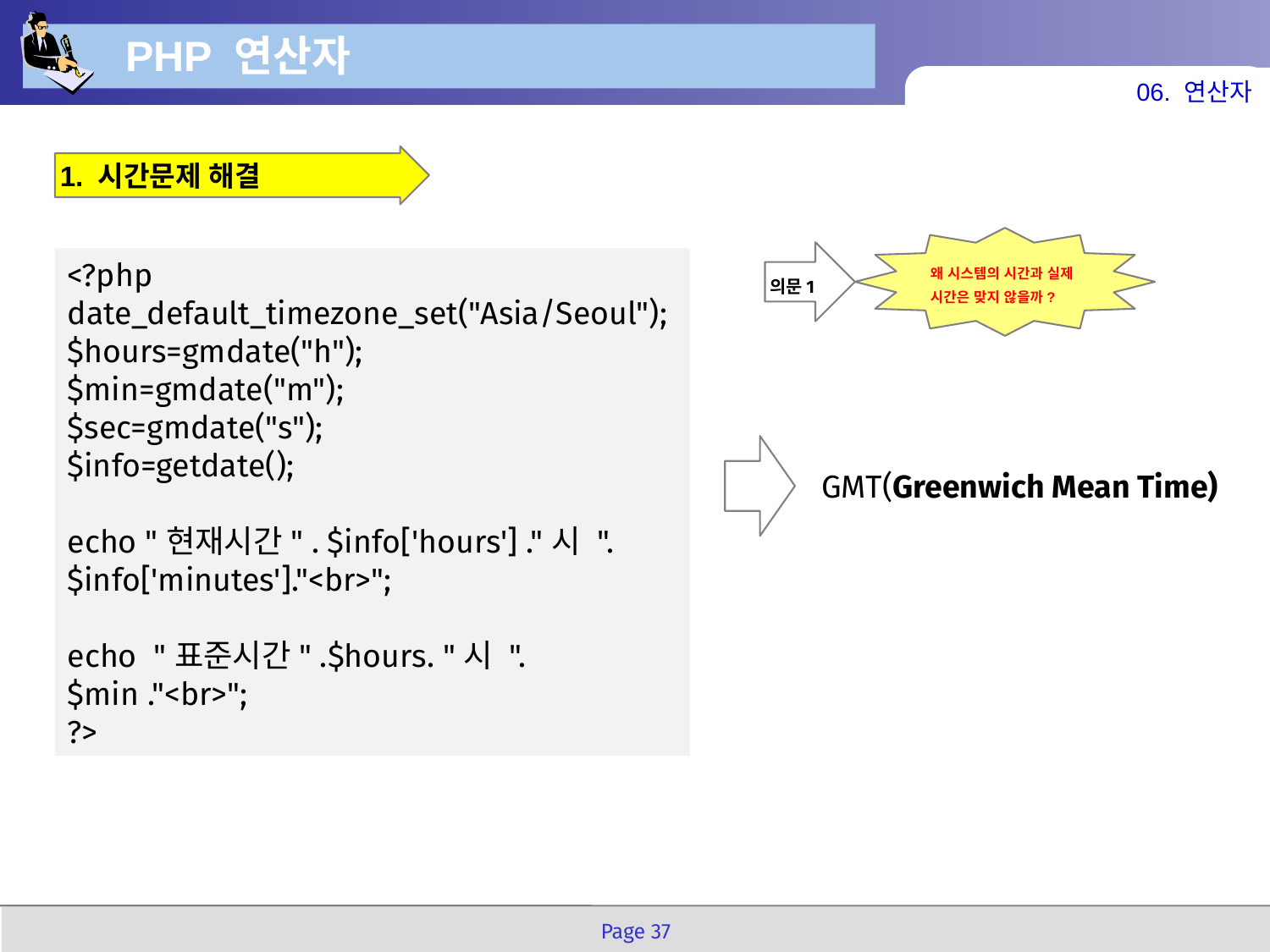

PHP 연산자
06. 연산자
1. 시간문제 해결
왜 시스템의 시간과 실제 시간은 맞지 않을까?
의문1
<?php
date_default_timezone_set("Asia/Seoul");
$hours=gmdate("h");
$min=gmdate("m");
$sec=gmdate("s");
$info=getdate();

echo "현재시간" . $info['hours'] ."시 ". $info['minutes']."<br>";

echo  "표준시간" .$hours. "시 ". $min ."<br>";
?>

GMT(Greenwich Mean Time)
Page 37